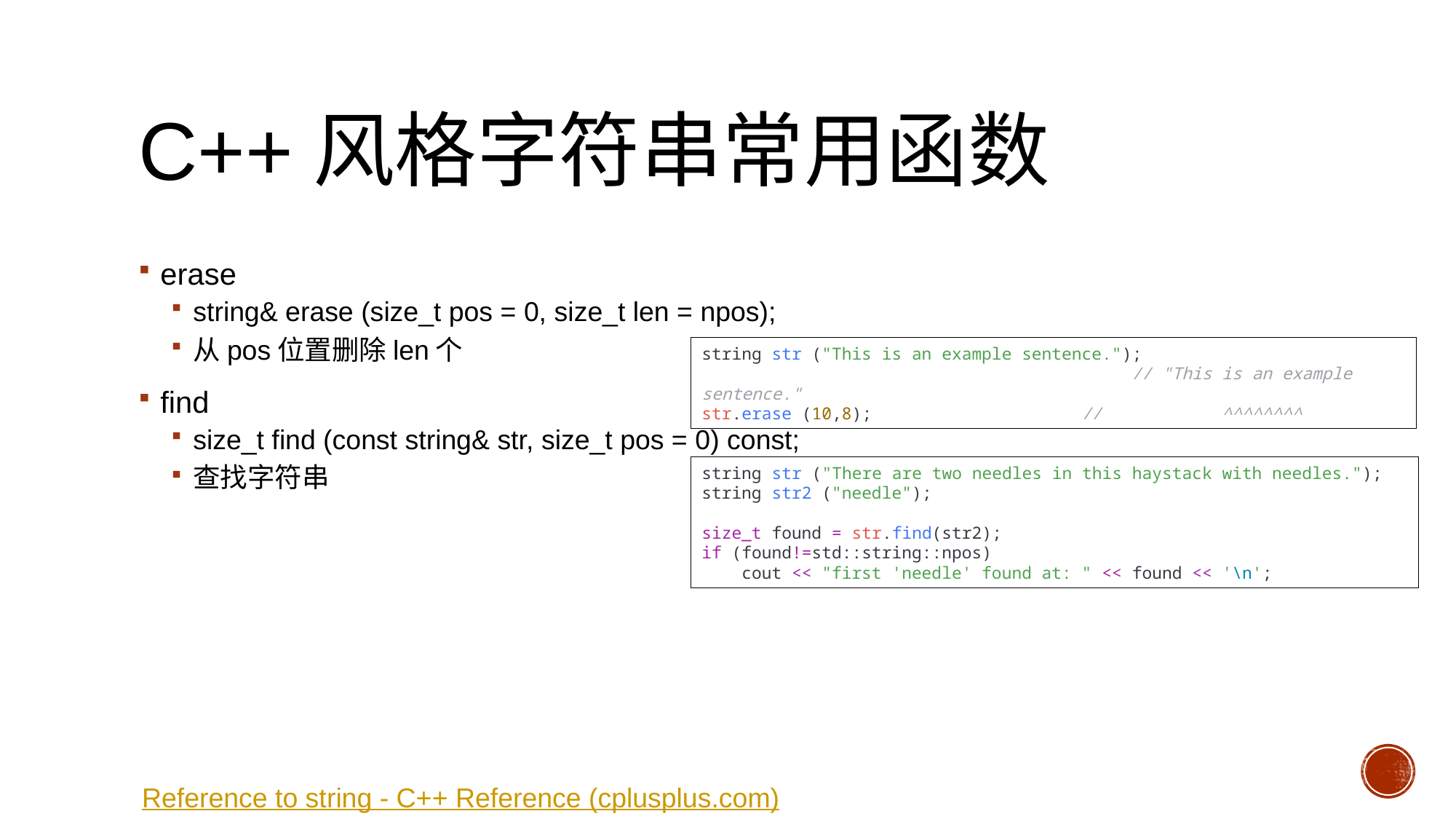

# C++风格字符串常用函数
erase
string& erase (size_t pos = 0, size_t len = npos);
从pos位置删除len个
find
size_t find (const string& str, size_t pos = 0) const;
查找字符串
string str ("This is an example sentence.");
                                           // "This is an example sentence."
str.erase (10,8);                     //            ^^^^^^^^
string str ("There are two needles in this haystack with needles.");
string str2 ("needle");
size_t found = str.find(str2);
if (found!=std::string::npos)
    cout << "first 'needle' found at: " << found << '\n';
Reference to string - C++ Reference (cplusplus.com)